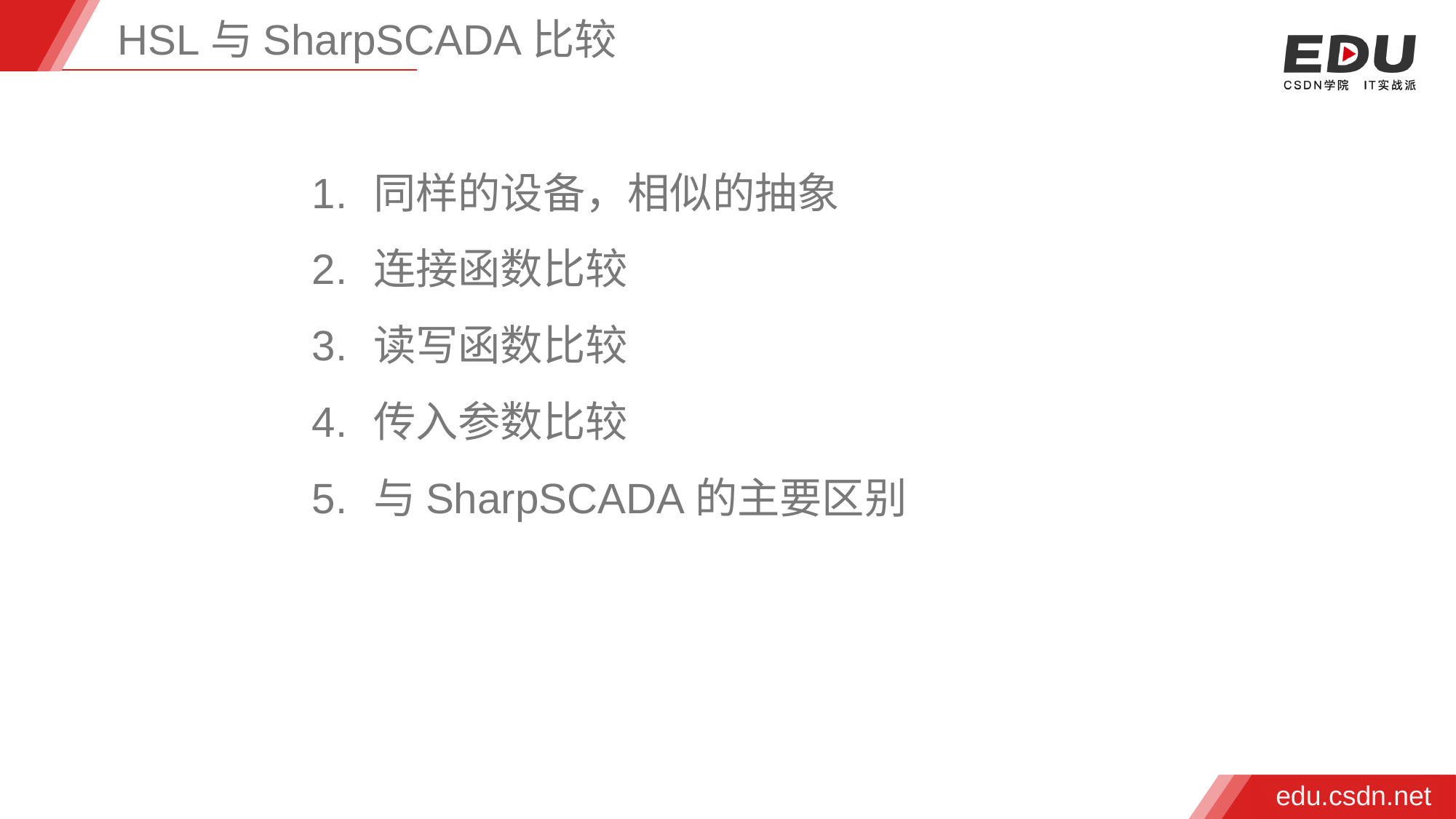

HSL与SharpSCADA比较
同样的设备，相似的抽象
连接函数比较
读写函数比较
传入参数比较
与SharpSCADA的主要区别
edu.csdn.net